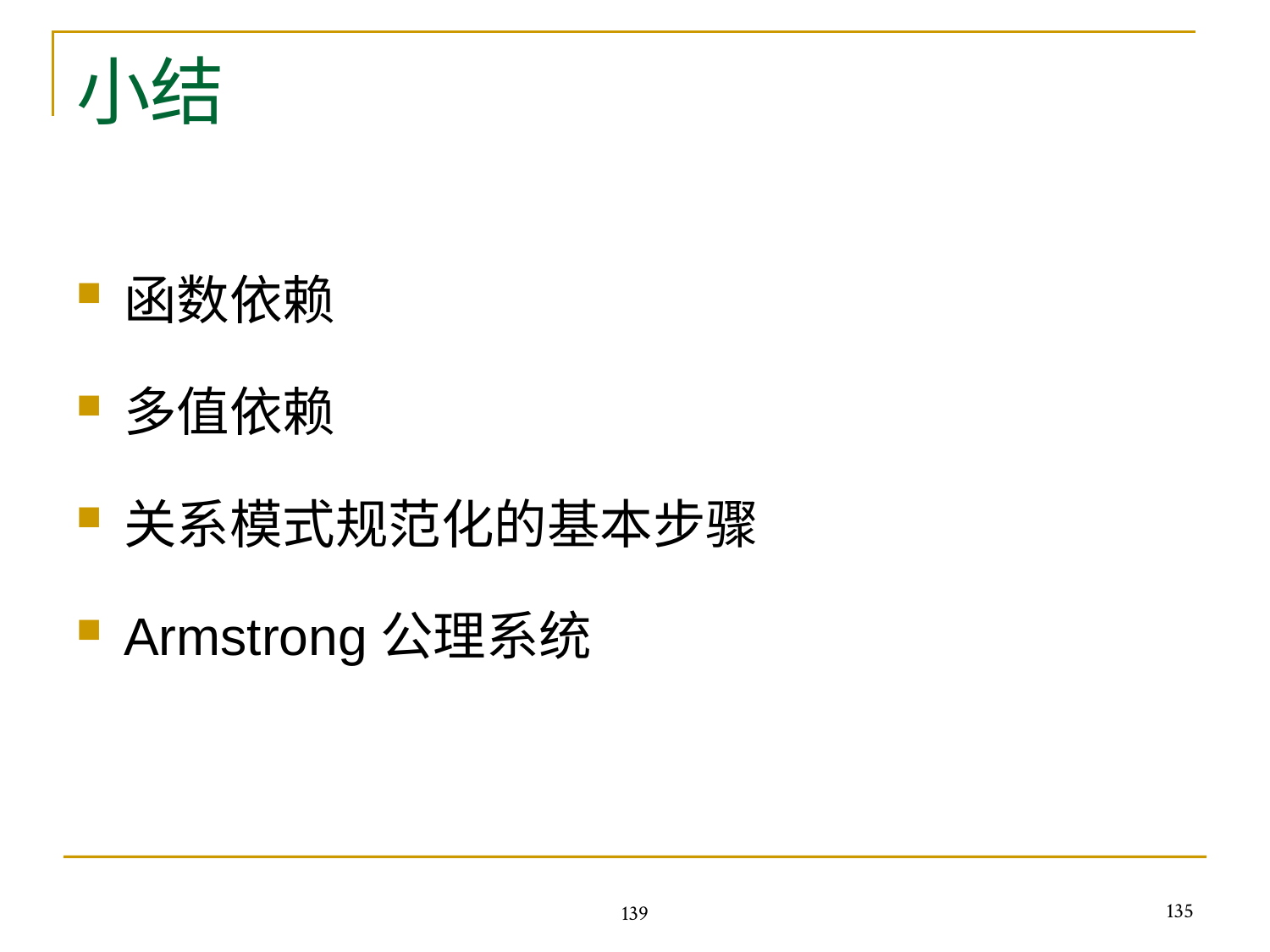

# 小结
函数依赖
多值依赖
关系模式规范化的基本步骤
Armstrong公理系统
135
139